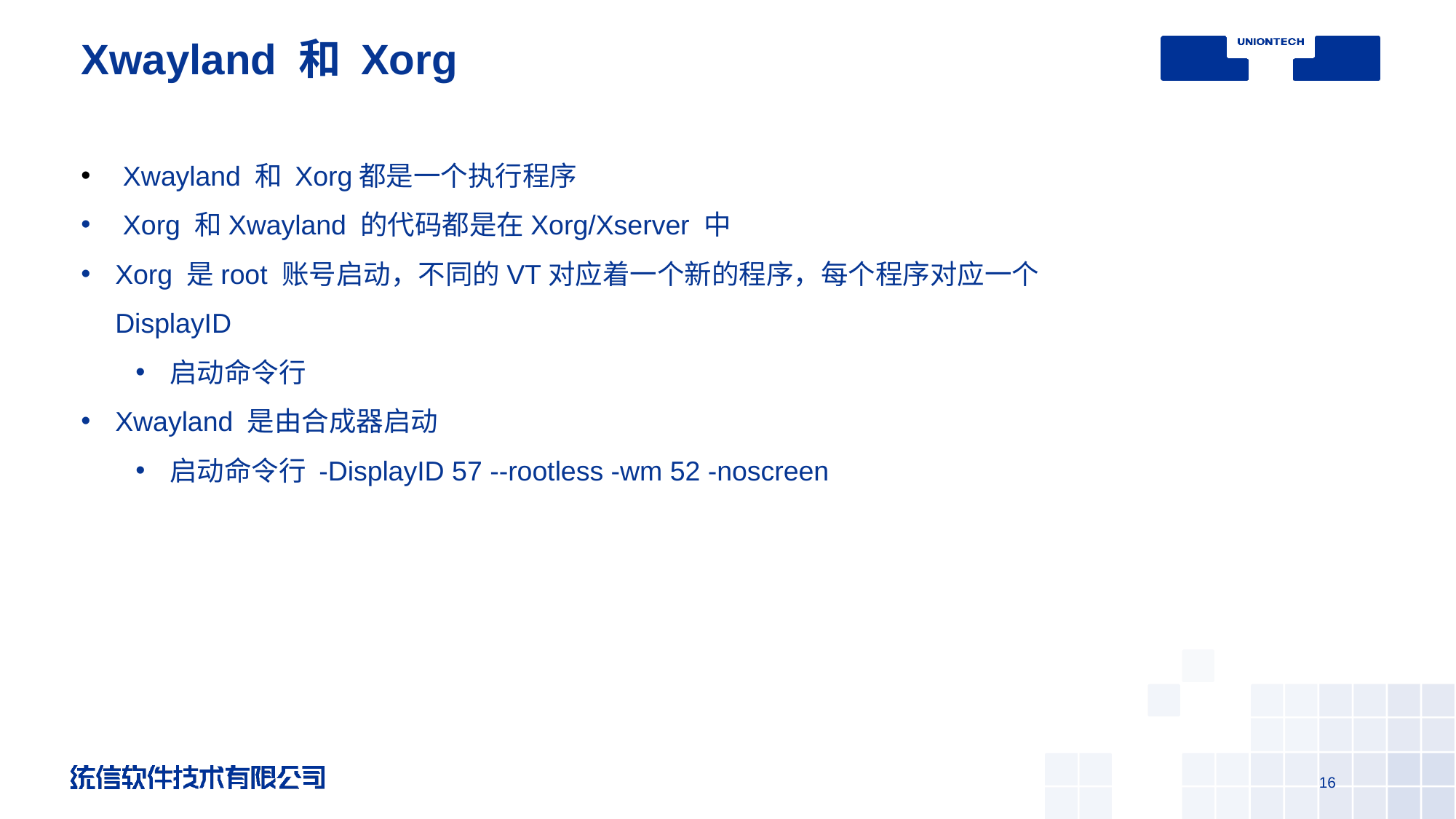

# Xwayland 和 Xorg
 Xwayland 和 Xorg都是一个执行程序
 Xorg 和Xwayland 的代码都是在Xorg/Xserver 中
Xorg 是root 账号启动，不同的VT对应着一个新的程序，每个程序对应一个DisplayID
启动命令行
Xwayland 是由合成器启动
启动命令行 -DisplayID 57 --rootless -wm 52 -noscreen